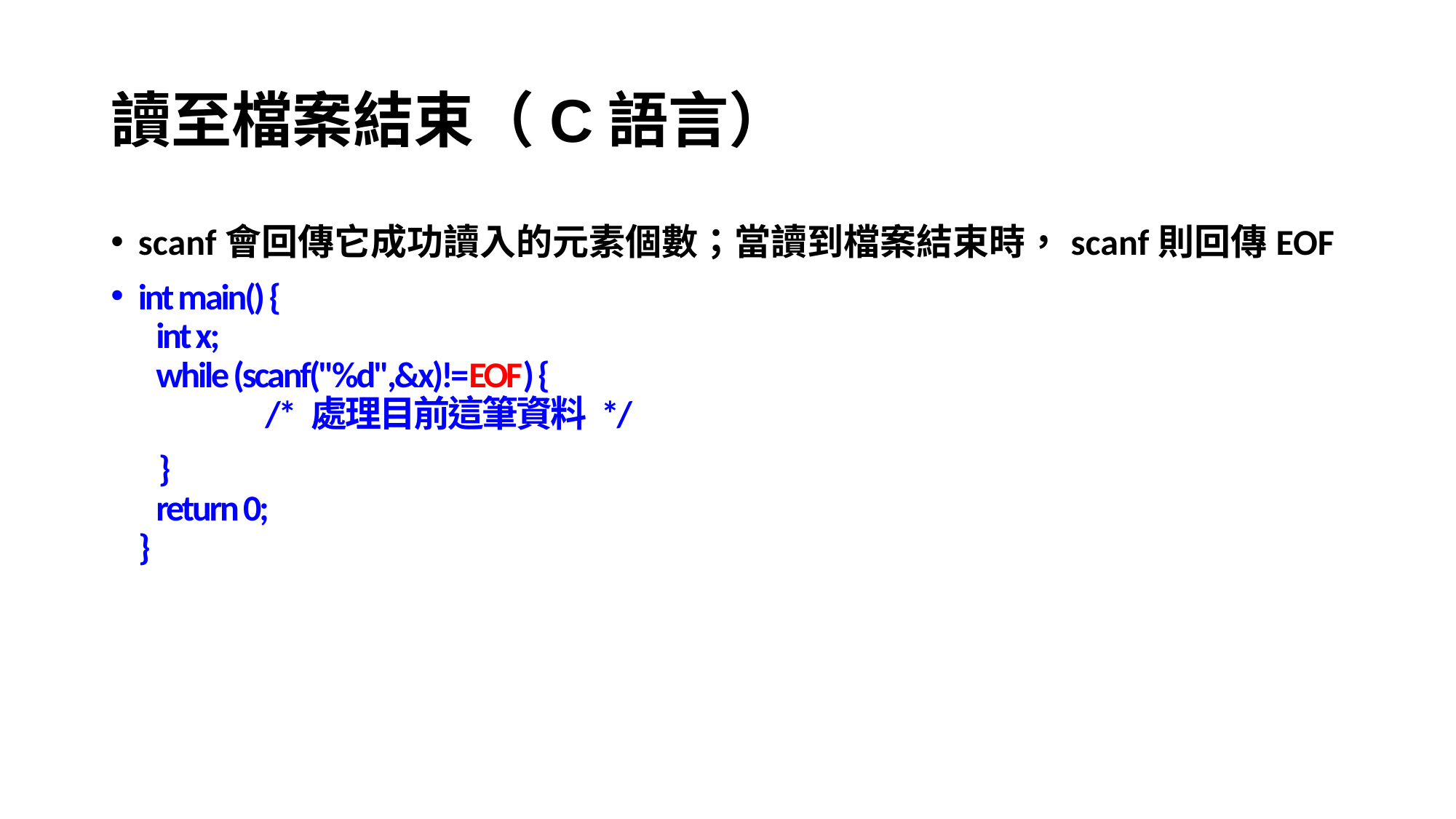

# 讀至檔案結束（C語言）
scanf會回傳它成功讀入的元素個數；當讀到檔案結束時，scanf則回傳EOF
int main() {
   int x;
   while (scanf("%d",&x)!=EOF) {
	   /* 處理目前這筆資料 */
   	   }
   return 0;
}